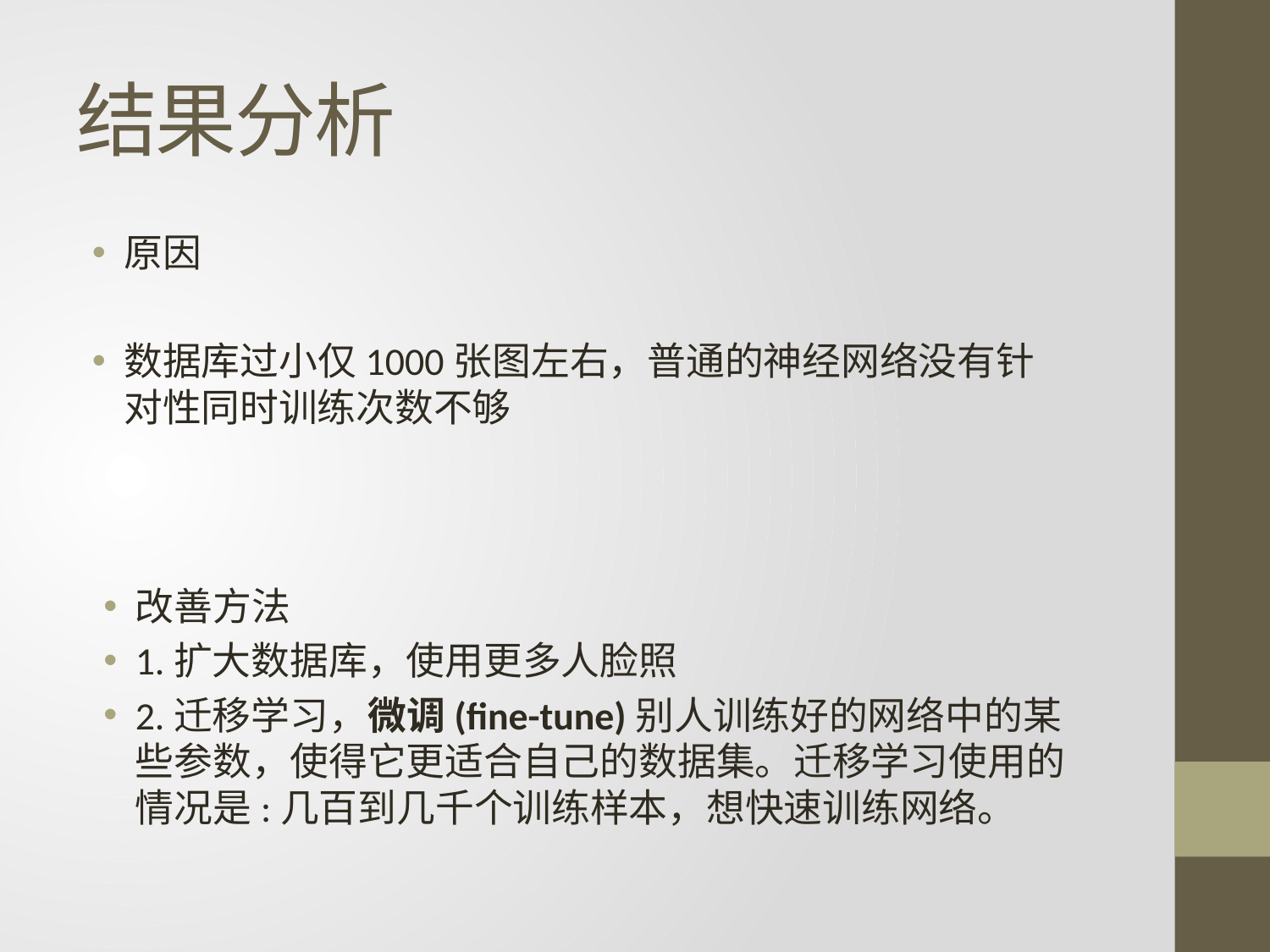

# 结果分析
原因

数据库过小仅1000张图左右，普通的神经网络没有针对性同时训练次数不够
改善方法
1.扩大数据库，使用更多人脸照
2.迁移学习，微调(fine-tune)别人训练好的网络中的某些参数，使得它更适合自己的数据集。迁移学习使用的情况是:几百到几千个训练样本，想快速训练网络。